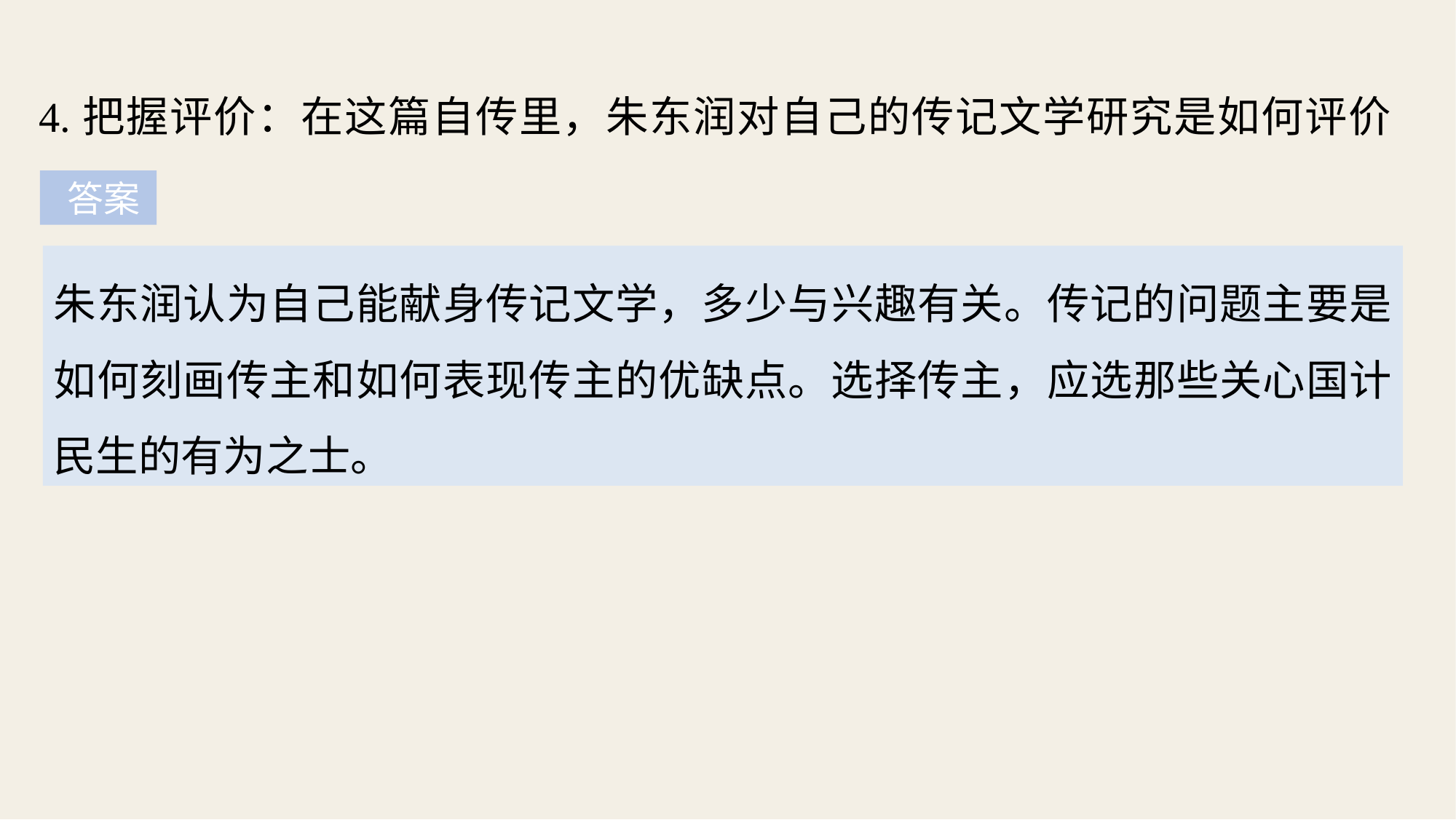

4.把握评价：在这篇自传里，朱东润对自己的传记文学研究是如何评价的？
 答案
朱东润认为自己能献身传记文学，多少与兴趣有关。传记的问题主要是如何刻画传主和如何表现传主的优缺点。选择传主，应选那些关心国计民生的有为之士。